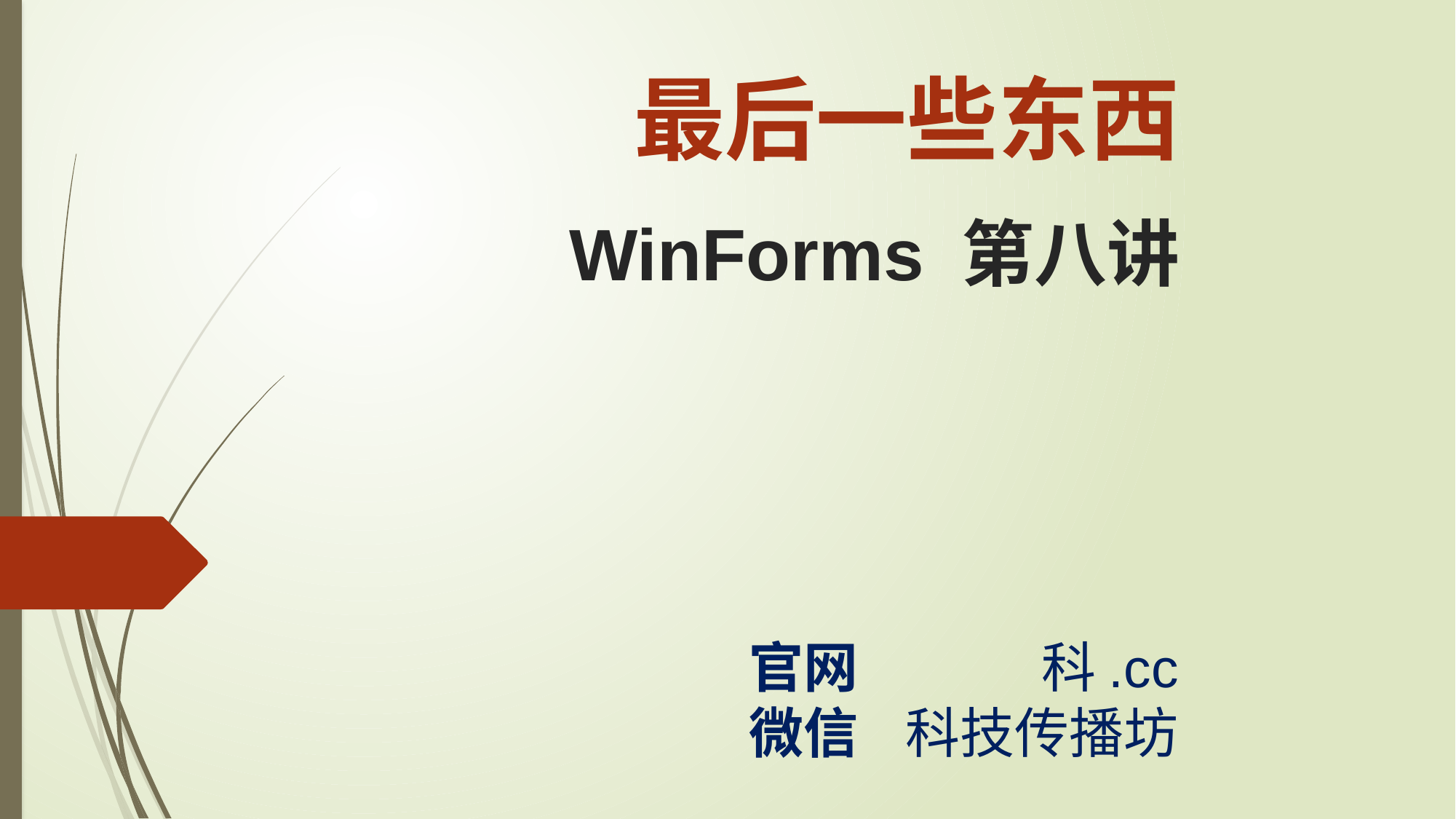

最后一些东西

WinForms 第八讲
官网
微信
科.cc
科技传播坊